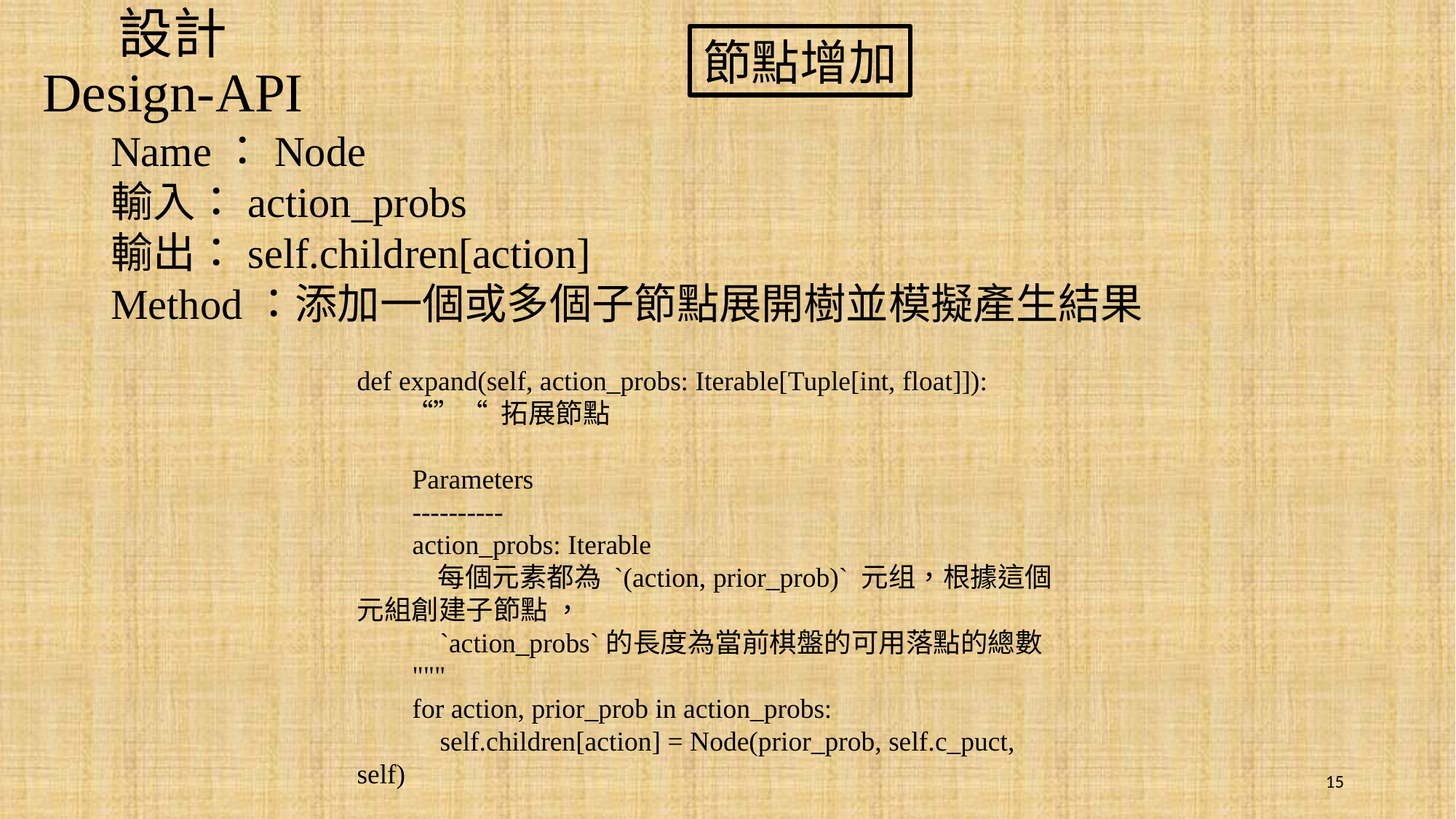

設計
Design-API
節點增加
Name：Node
輸入：action_probs
輸出：self.children[action]
Method：添加一個或多個子節點展開樹並模擬產生結果
def expand(self, action_probs: Iterable[Tuple[int, float]]):
        “”“ 拓展節點

        Parameters
        ----------
        action_probs: Iterable
            每個元素都為 `(action, prior_prob)` 元组，根據這個元組創建子節點 ，
            `action_probs`的長度為當前棋盤的可用落點的總數
        """
        for action, prior_prob in action_probs:
            self.children[action] = Node(prior_prob, self.c_puct, self)
15